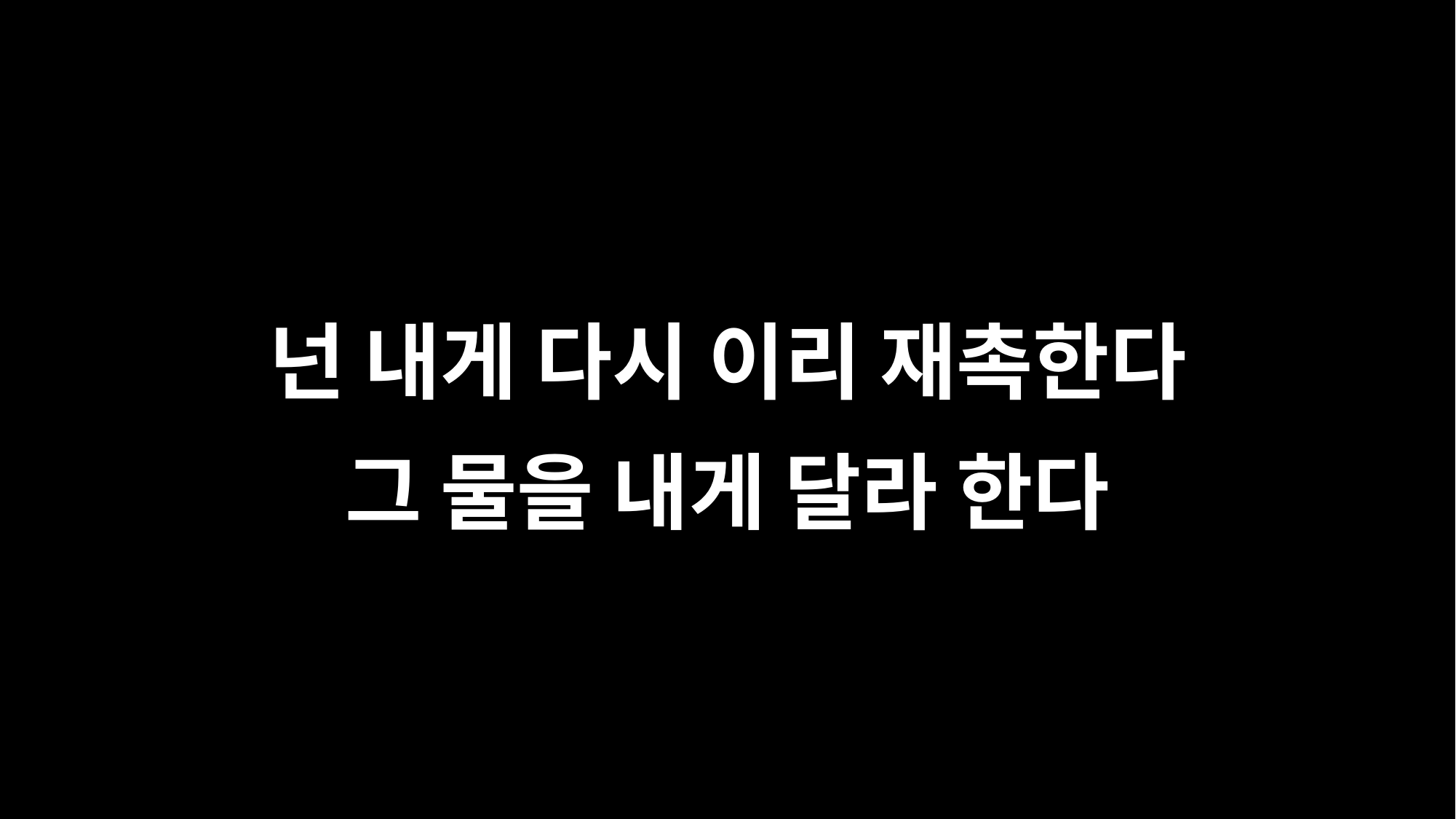

넌 내게 다시 이리 재촉한다
그 물을 내게 달라 한다